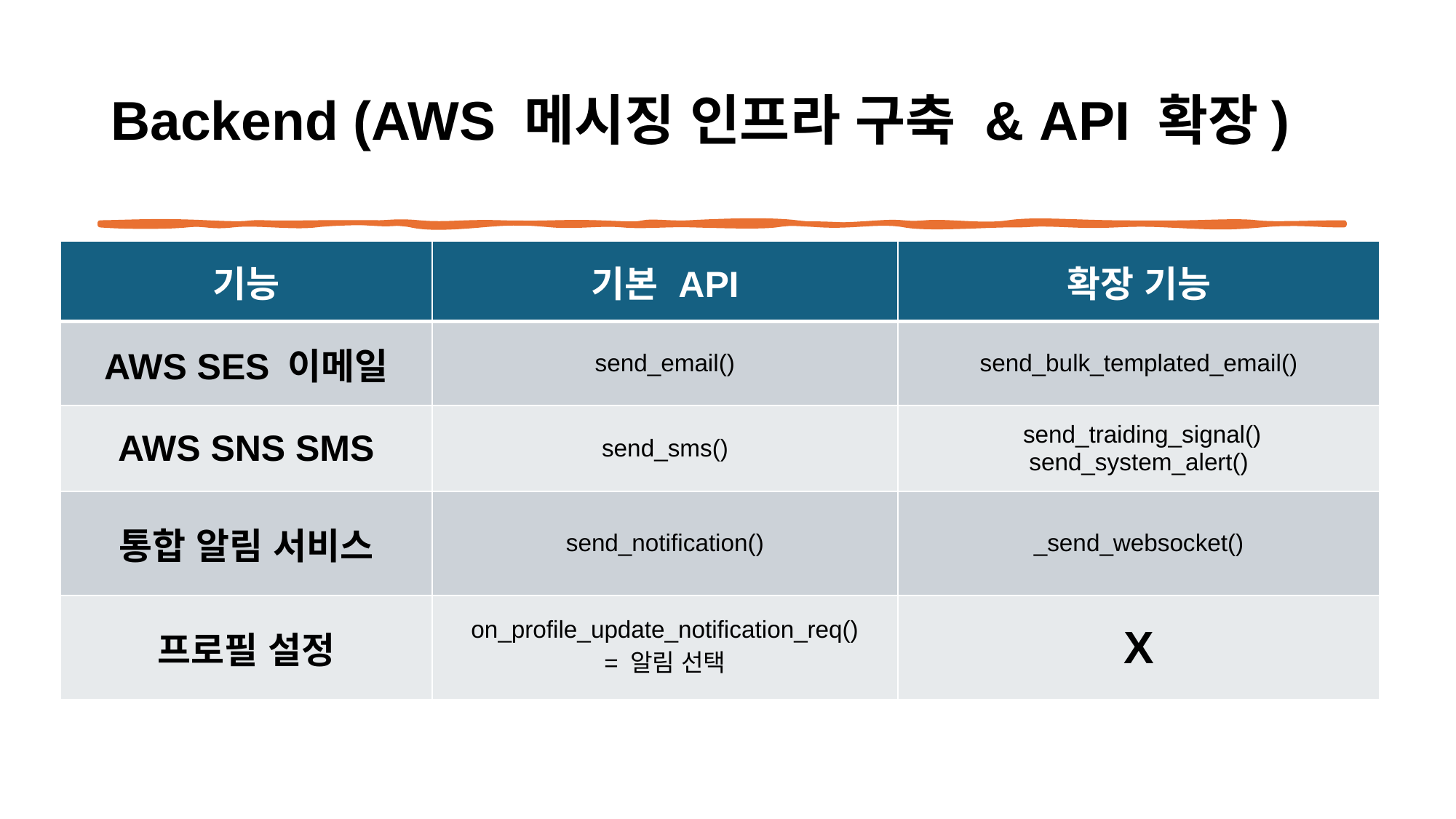

# Backend (AWS 메시징 인프라 구축 & API 확장)

| 기능 | 기본 API | 확장 기능 |
| --- | --- | --- |
| AWS SES 이메일 | send\_email() | send\_bulk\_templated\_email() |
| AWS SNS SMS | send\_sms() | send\_traiding\_signal() send\_system\_alert() |
| 통합 알림 서비스 | send\_notification() | \_send\_websocket() |
| 프로필 설정 | on\_profile\_update\_notification\_req() = 알림 선택 | X |